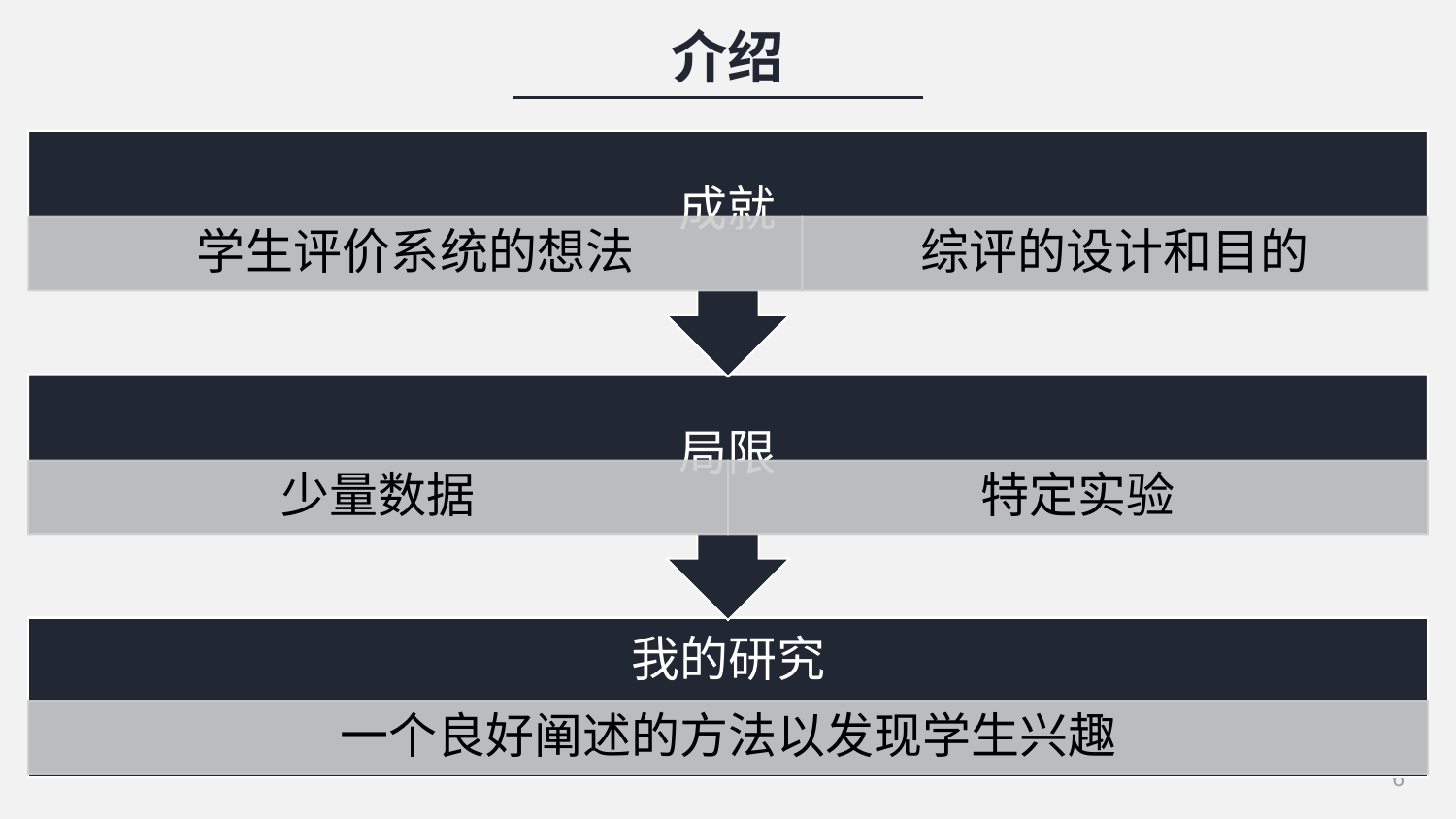

介绍
我的研究
一个良好阐述的方法以发现学生兴趣
局限
少量数据
特定实验
成就
学生评价系统的想法
综评的设计和目的
6